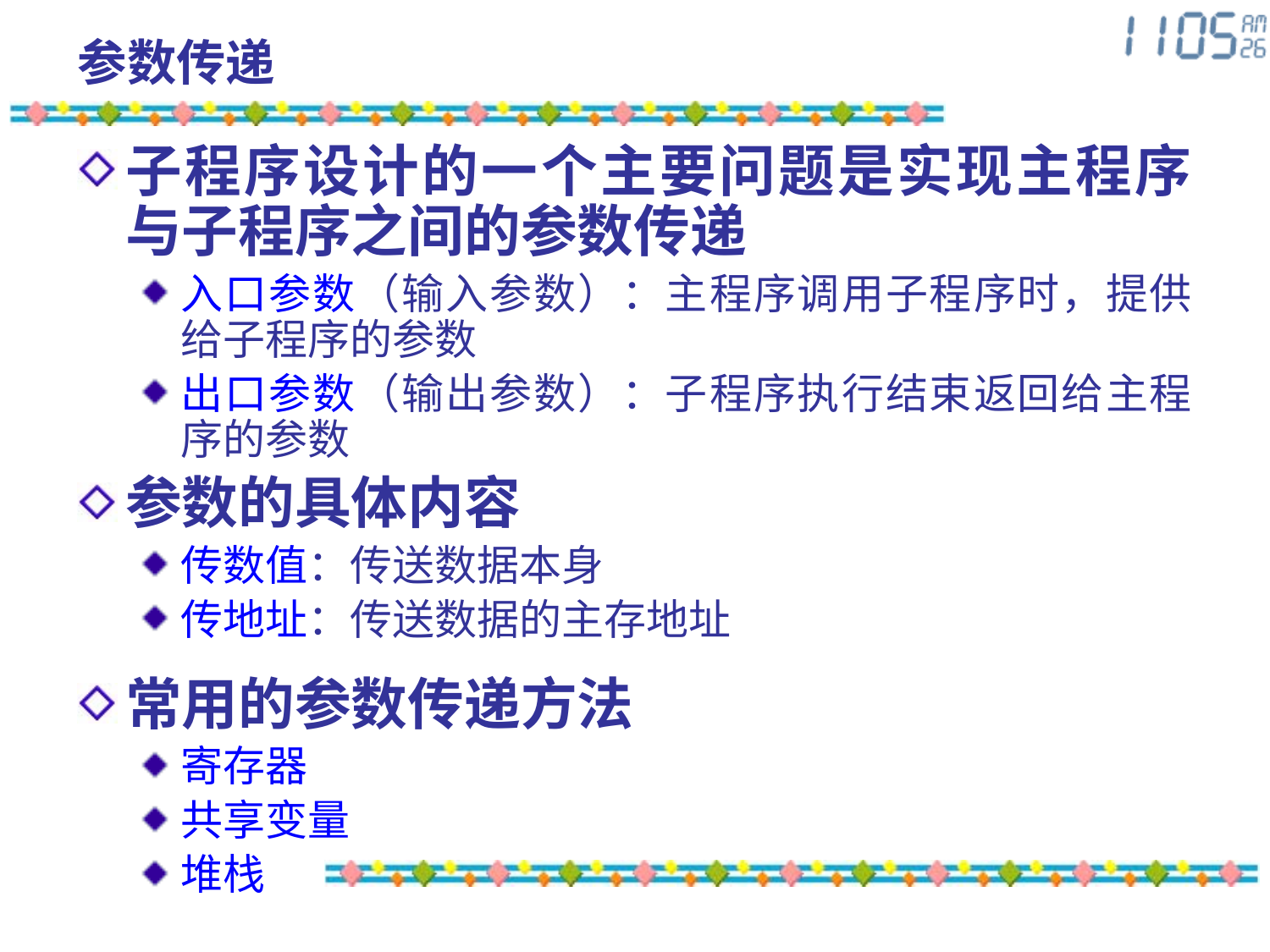

# 参数传递
子程序设计的一个主要问题是实现主程序与子程序之间的参数传递
入口参数（输入参数）：主程序调用子程序时，提供给子程序的参数
出口参数（输出参数）：子程序执行结束返回给主程序的参数
参数的具体内容
传数值：传送数据本身
传地址：传送数据的主存地址
常用的参数传递方法
寄存器
共享变量
堆栈